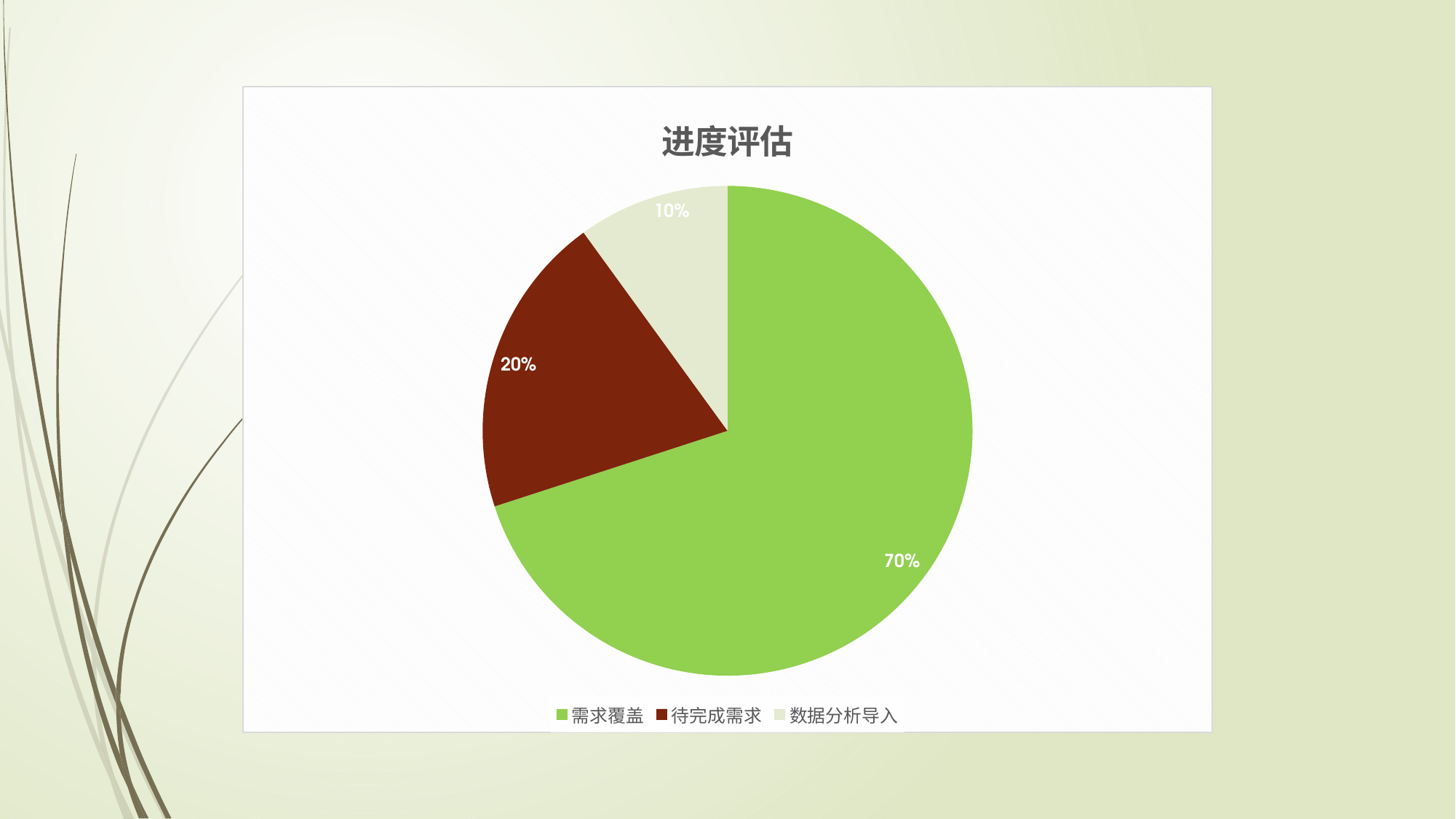

### Chart: 进度评估

| Category | 进度 |
|---|---|
| 需求覆盖 | 70.0 |
| 待完成需求 | 20.0 |
| 数据分析导入 | 10.0 |